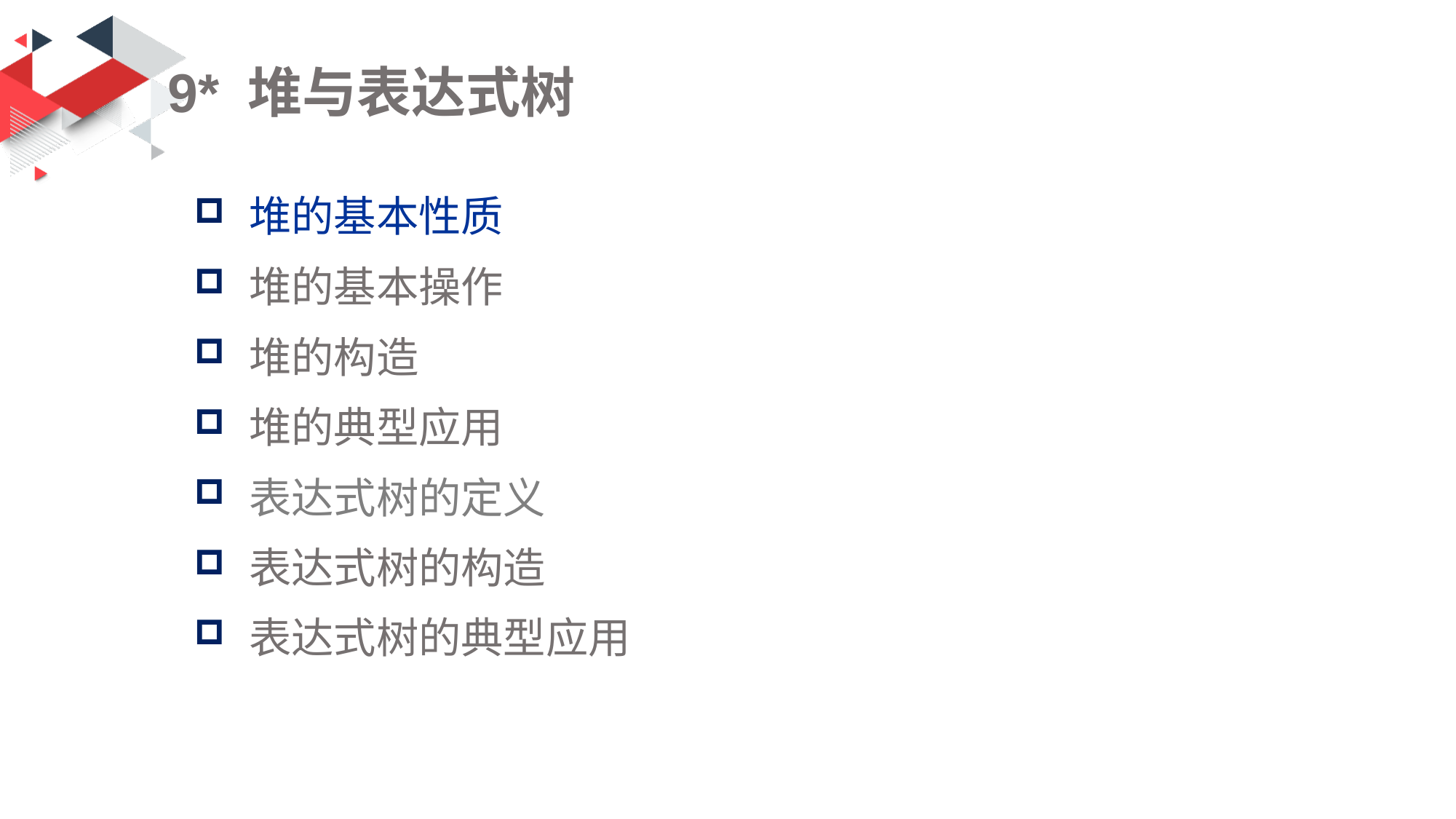

# 9* 堆与表达式树
堆的基本性质
堆的基本操作
堆的构造
堆的典型应用
表达式树的定义
表达式树的构造
表达式树的典型应用